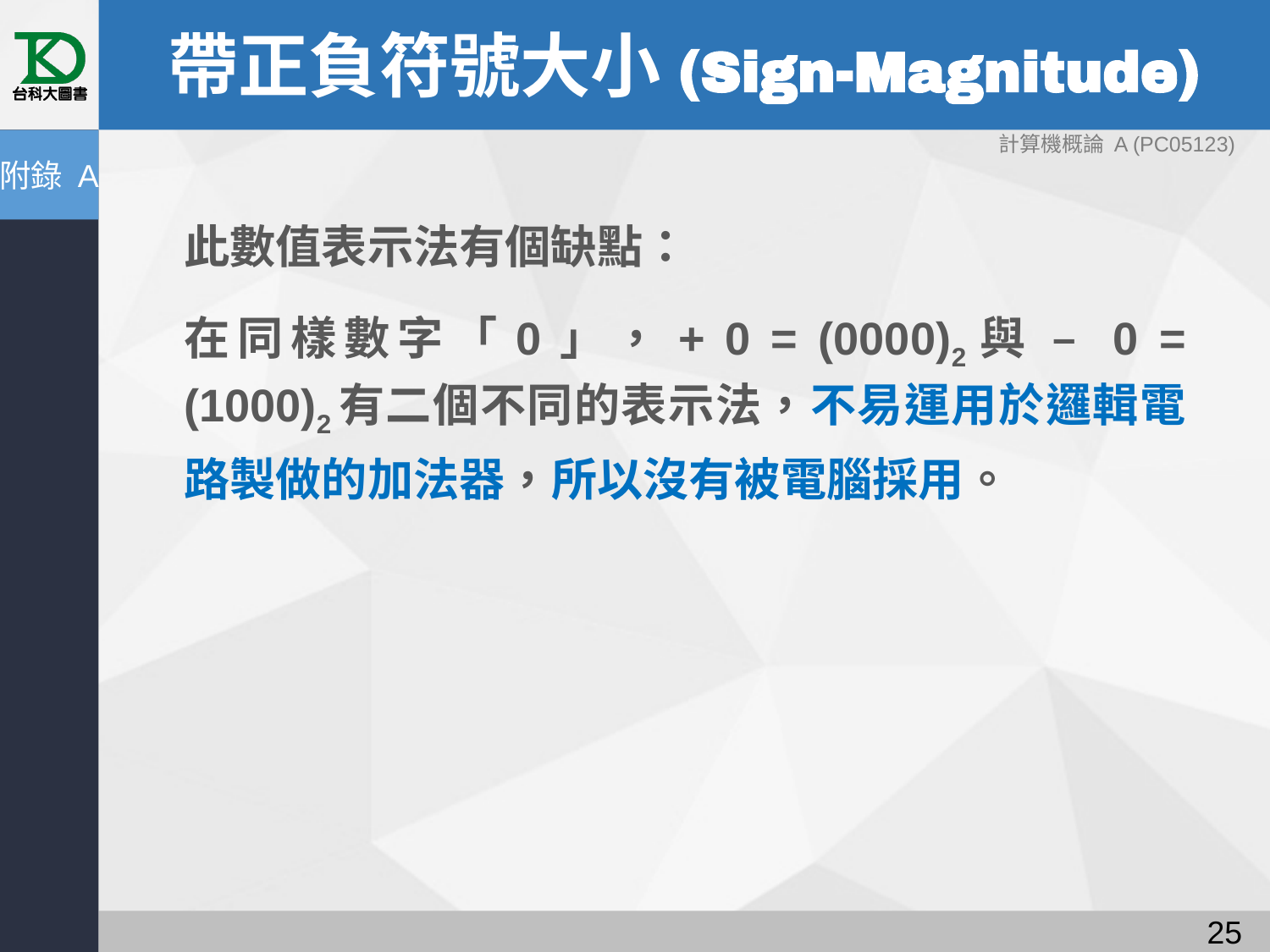

# 帶正負符號大小(Sign-Magnitude)
計算機概論 A (PC05123)
附錄 A
此數值表示法有個缺點：
在同樣數字「0」，+ 0 = (0000)2與 – 0 = (1000)2有二個不同的表示法，不易運用於邏輯電路製做的加法器，所以沒有被電腦採用。
25